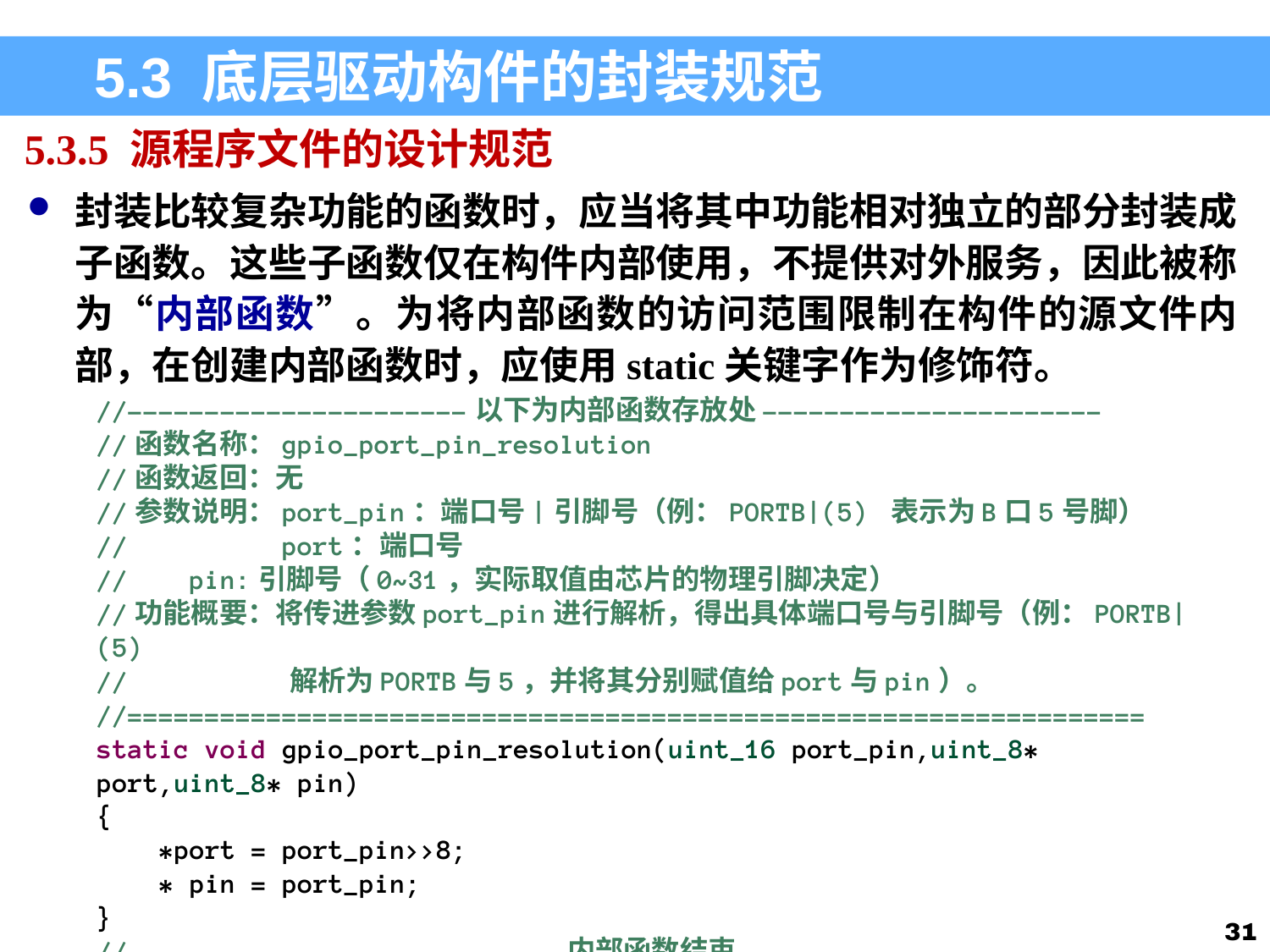

5.3 底层驱动构件的封装规范
5.3.5 源程序文件的设计规范
封装比较复杂功能的函数时，应当将其中功能相对独立的部分封装成子函数。这些子函数仅在构件内部使用，不提供对外服务，因此被称为“内部函数”。为将内部函数的访问范围限制在构件的源文件内部，在创建内部函数时，应使用static关键字作为修饰符。
//----------------------以下为内部函数存放处----------------------
//函数名称：gpio_port_pin_resolution
//函数返回：无
//参数说明：port_pin：端口号|引脚号（例：PORTB|(5) 表示为B口5号脚）
//          port：端口号
//    pin:引脚号（0~31，实际取值由芯片的物理引脚决定）
//功能概要：将传进参数port_pin进行解析，得出具体端口号与引脚号（例：PORTB|(5)
//          解析为PORTB与5，并将其分别赋值给port与pin）。
//==================================================================
static void gpio_port_pin_resolution(uint_16 port_pin,uint_8* port,uint_8* pin)
{
    *port = port_pin>>8;
    * pin = port_pin;
}
//----------------------------内部函数结束-----------------------
31